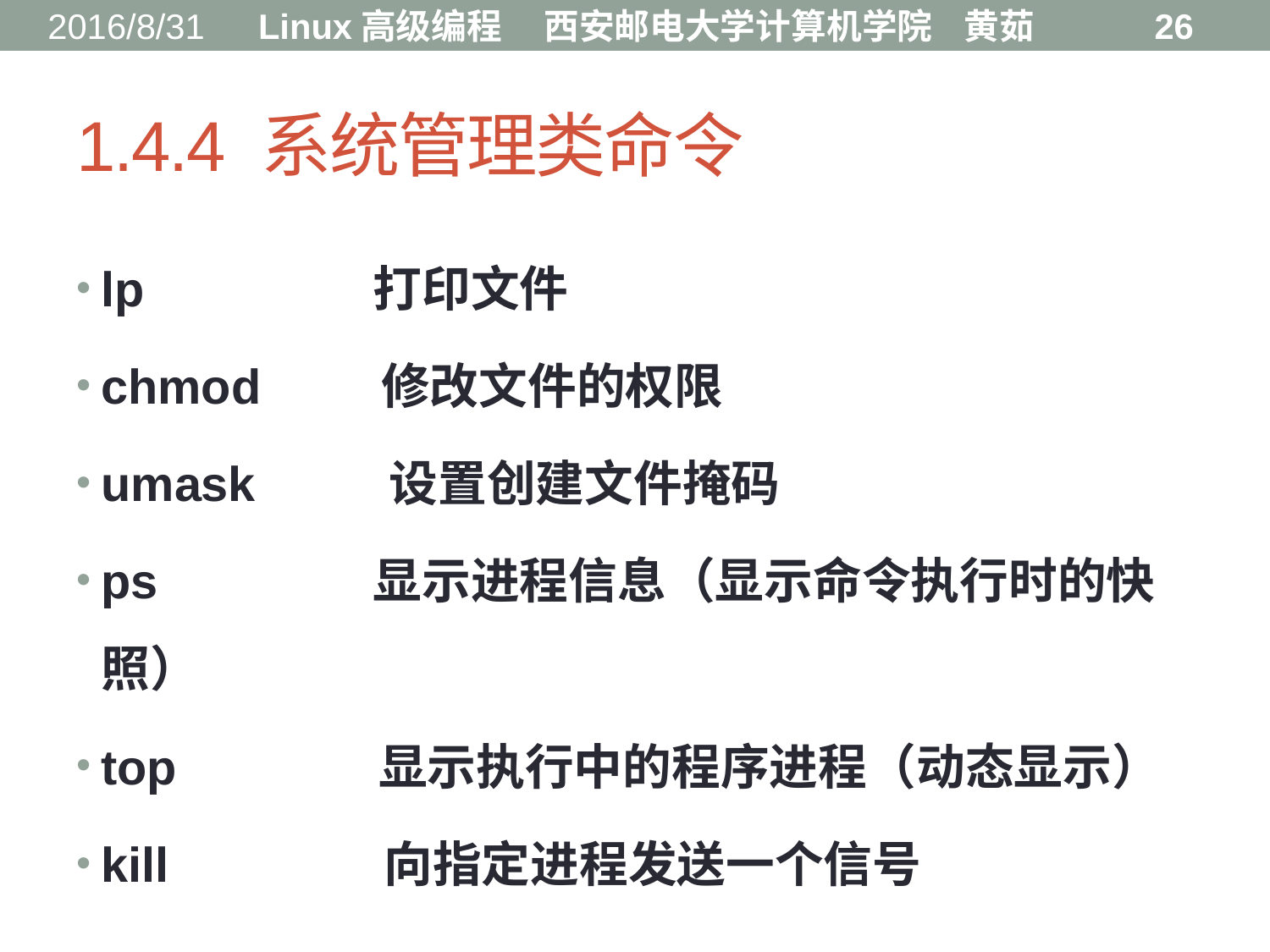

2016/8/31
Linux高级编程    西安邮电大学计算机学院   黄茹
26
# 1.4.4 系统管理类命令
lp                打印文件
chmod        修改文件的权限
umask         设置创建文件掩码
ps               显示进程信息（显示命令执行时的快照）
top              显示执行中的程序进程（动态显示）
kill               向指定进程发送一个信号